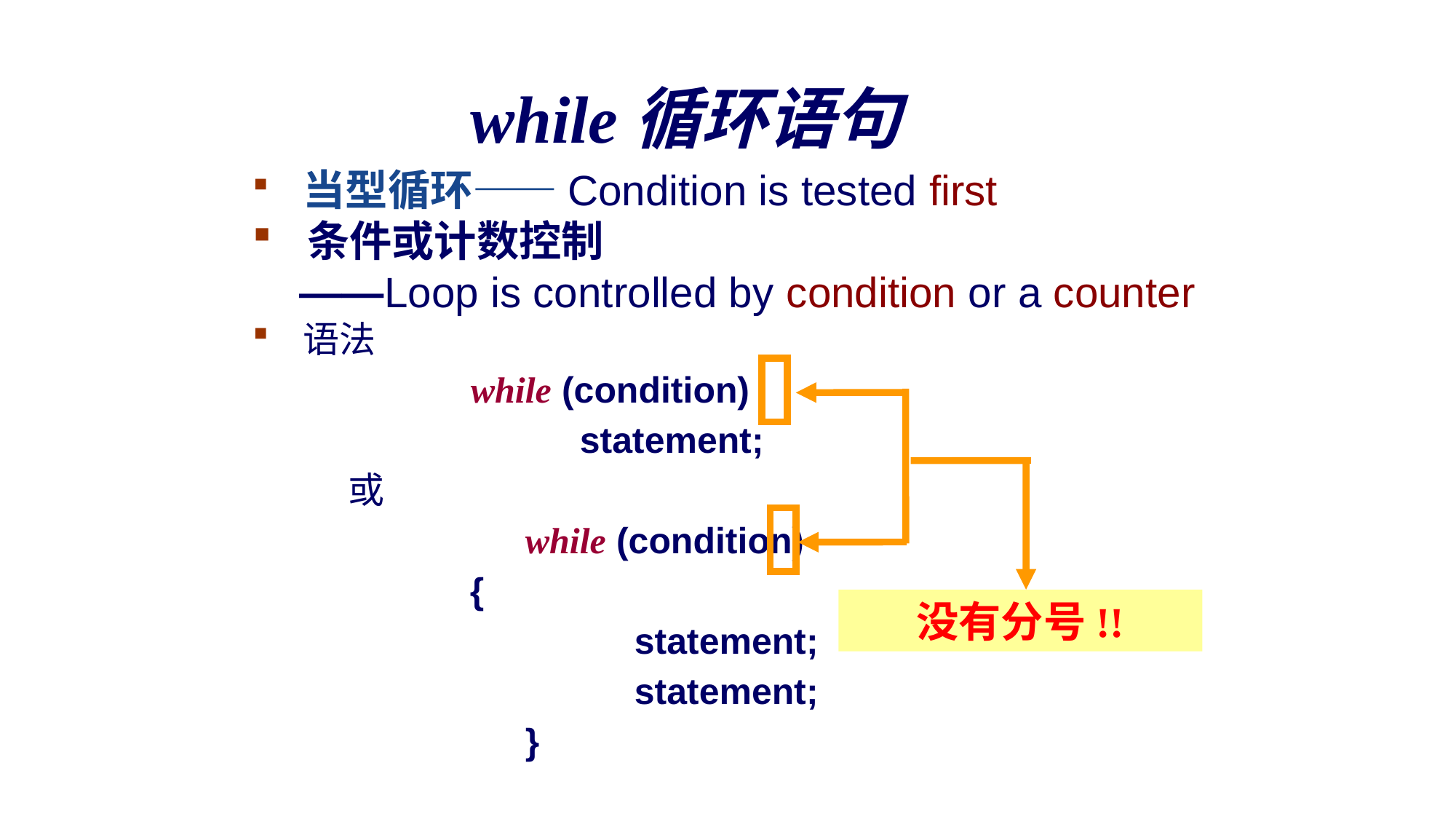

while循环语句
  当型循环——Condition is tested first
  条件或计数控制
    ——Loop is controlled by condition or a counter
  语法
	while (condition)
		statement;
    或
		while (condition)
                {
			statement;
			statement;
		}

没有分号!!